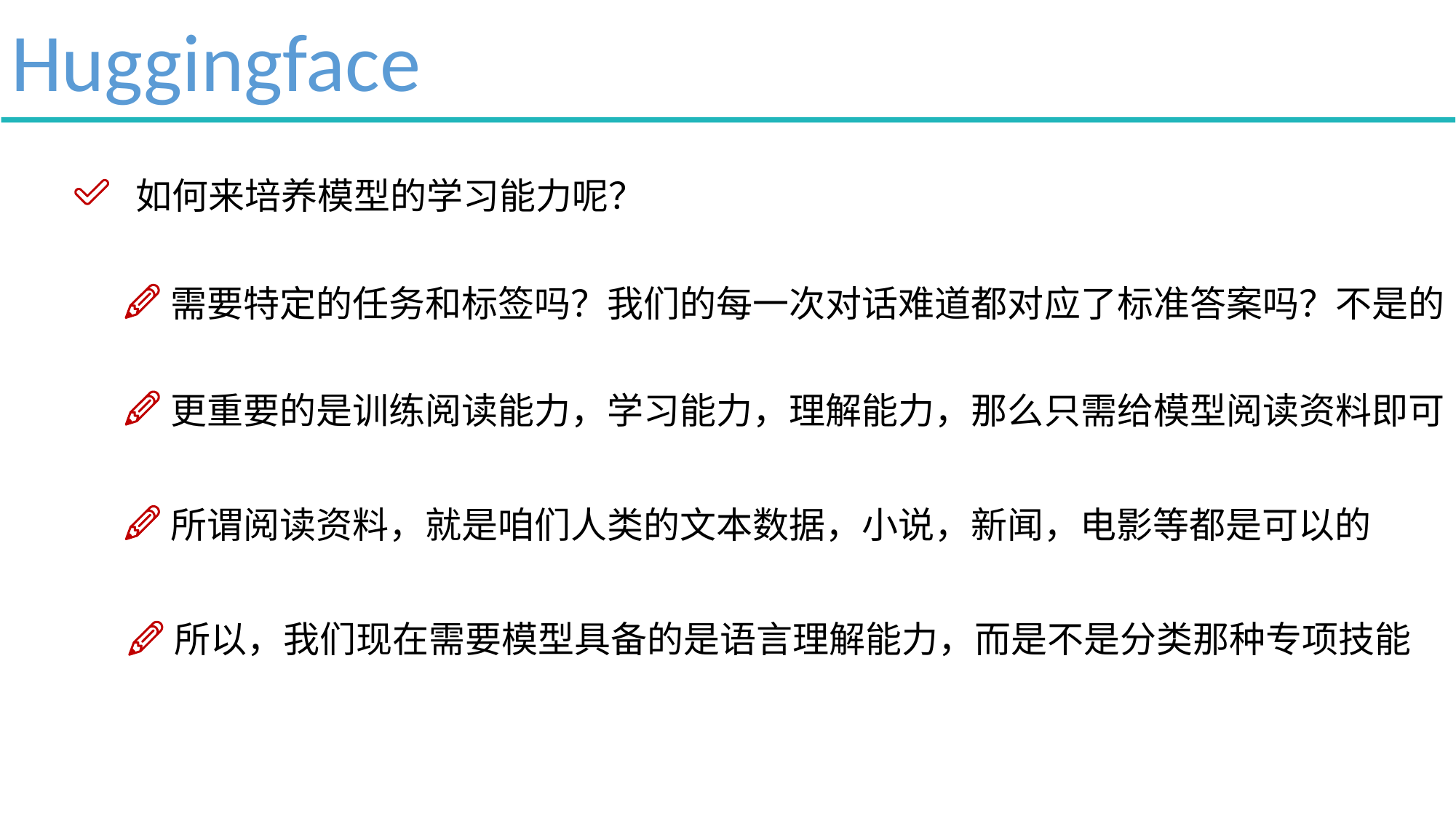

Huggingface
如何来培养模型的学习能力呢？

需要特定的任务和标签吗？我们的每一次对话难道都对应了标准答案吗？不是的

更重要的是训练阅读能力，学习能力，理解能力，那么只需给模型阅读资料即可

所谓阅读资料，就是咱们人类的文本数据，小说，新闻，电影等都是可以的

所以，我们现在需要模型具备的是语言理解能力，而是不是分类那种专项技能